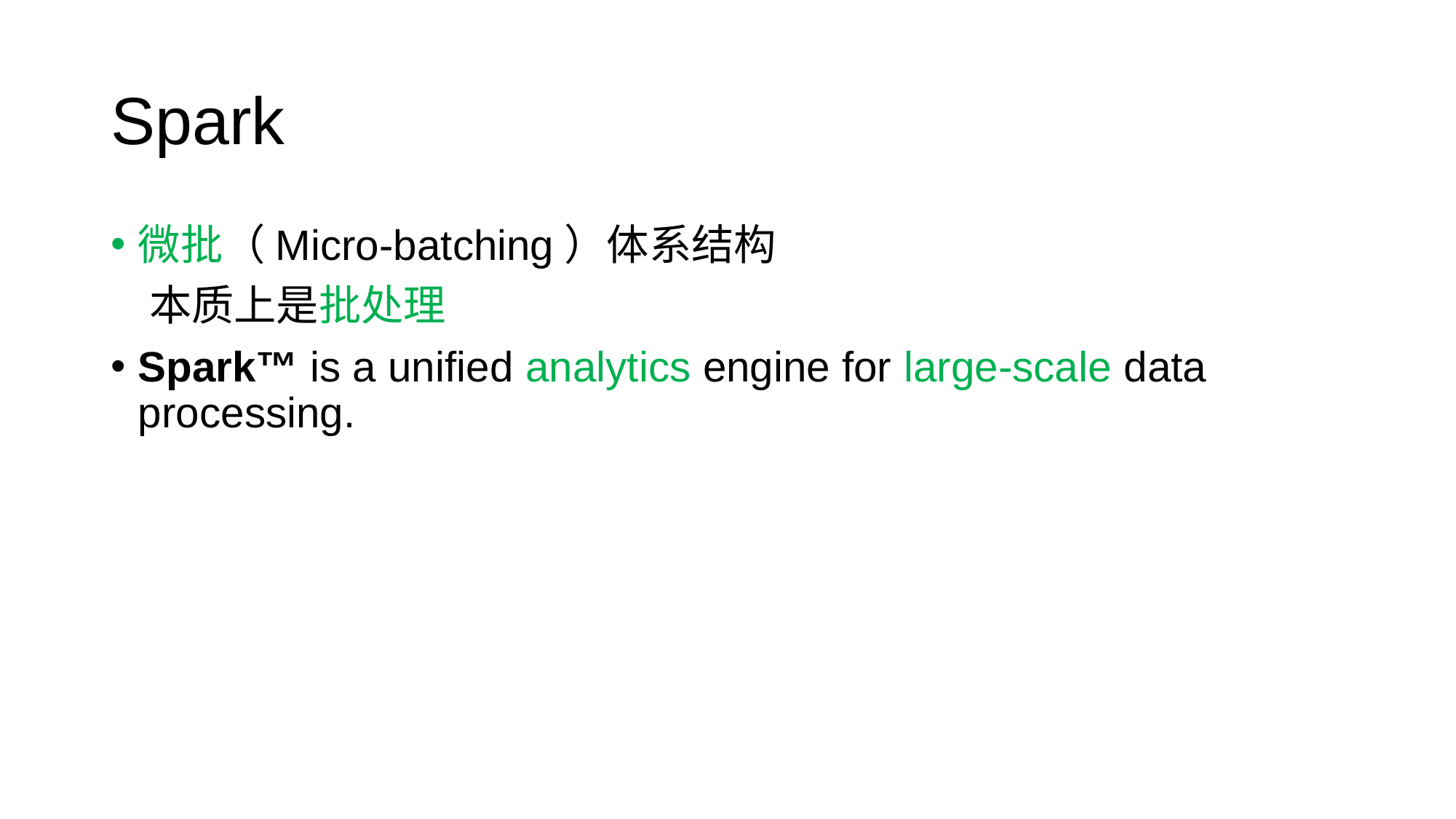

# Spark
微批（Micro-batching）体系结构
   本质上是批处理
Spark™ is a unified analytics engine for large-scale data processing.